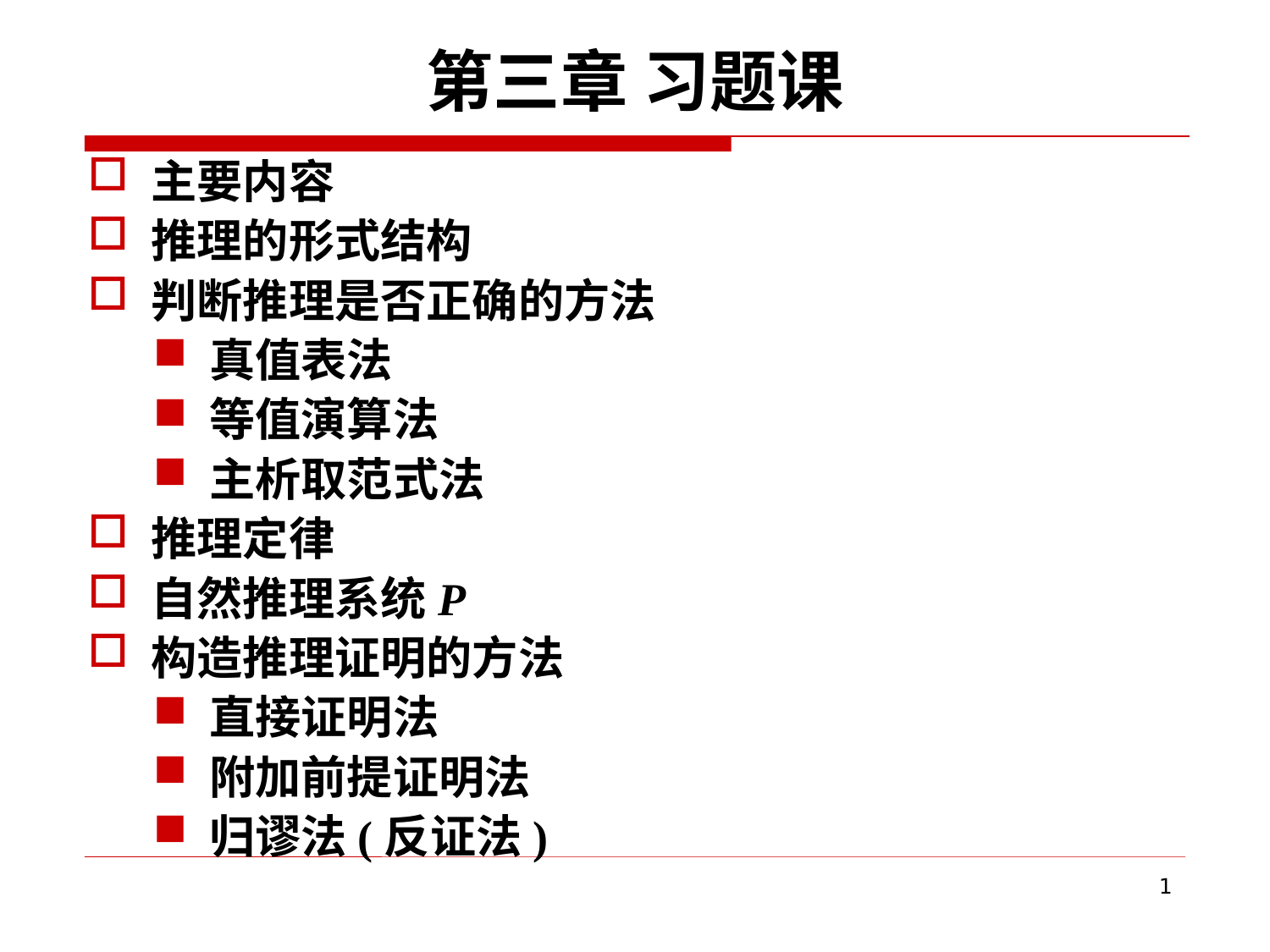

# 第三章 习题课
主要内容
推理的形式结构
判断推理是否正确的方法
真值表法
等值演算法
主析取范式法
推理定律
自然推理系统P
构造推理证明的方法
直接证明法
附加前提证明法
归谬法(反证法)
1